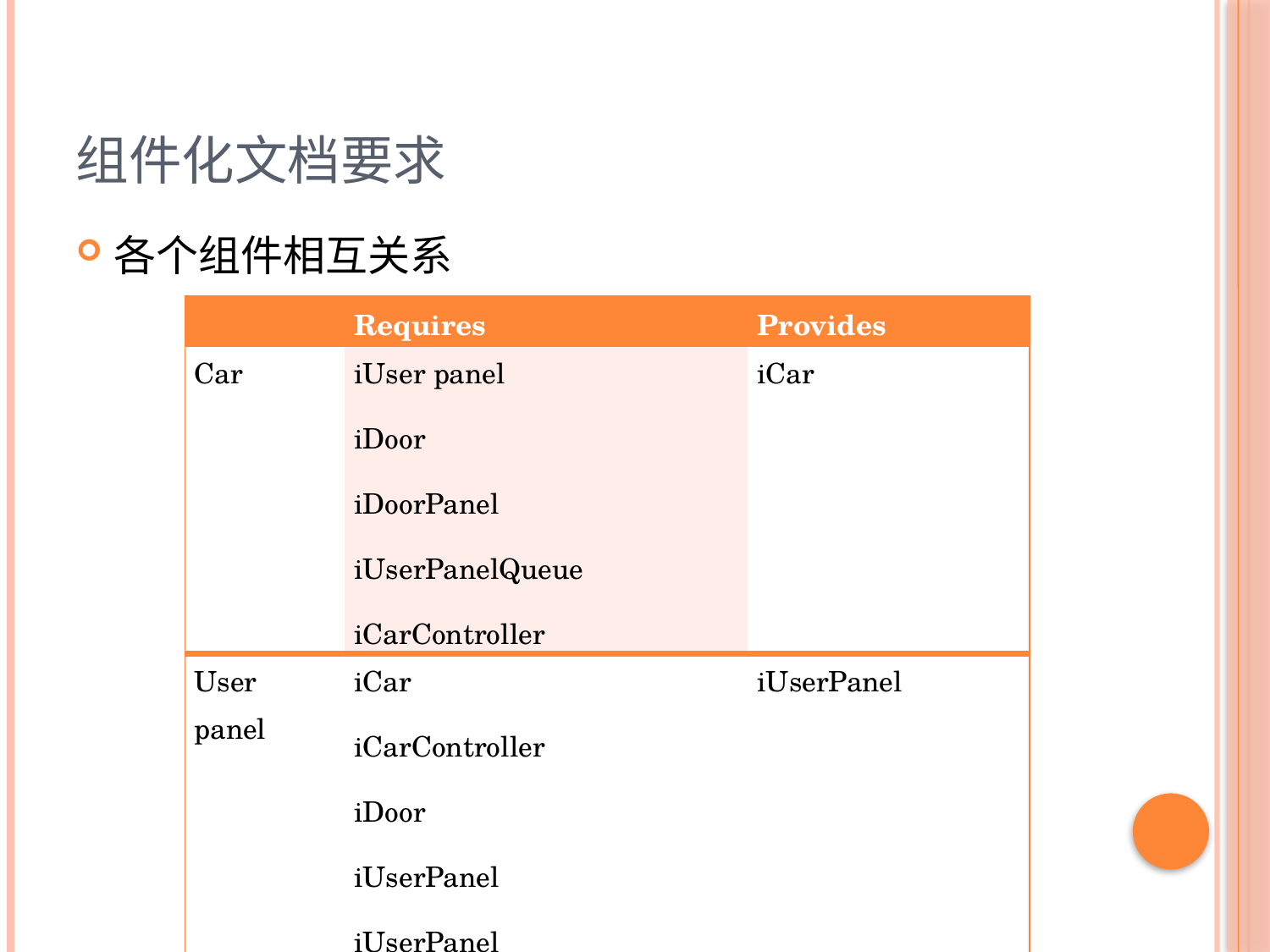

# 组件化文档要求
各个组件相互关系
|  | Requires | Provides |
| --- | --- | --- |
| Car | iUser panel iDoor iDoorPanel iUserPanelQueue iCarController | iCar |
| User panel | iCar iCarController iDoor iUserPanel iUserPanel Queue | iUserPanel |